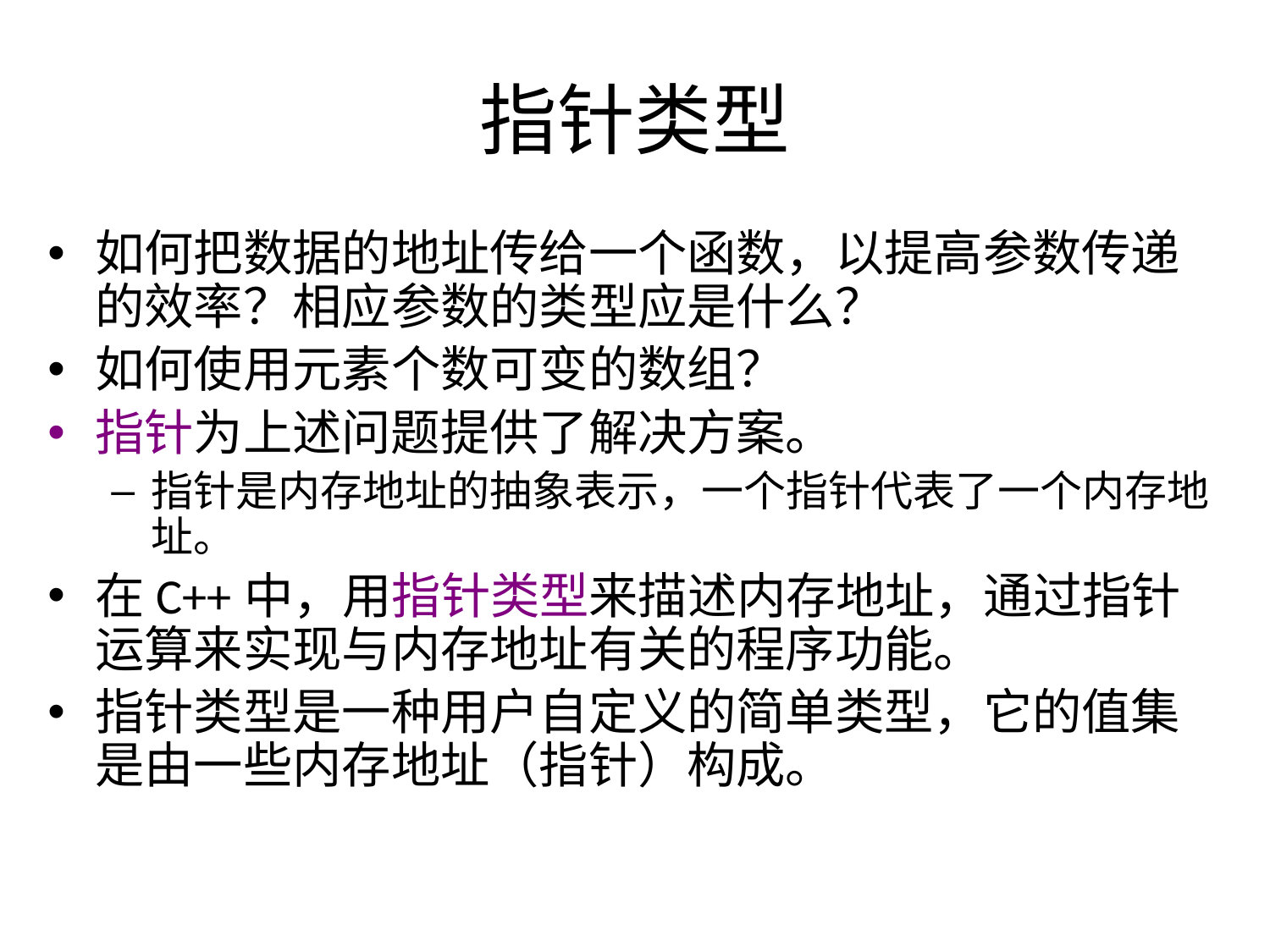

# 指针类型
如何把数据的地址传给一个函数，以提高参数传递的效率？相应参数的类型应是什么？
如何使用元素个数可变的数组？
指针为上述问题提供了解决方案。
指针是内存地址的抽象表示，一个指针代表了一个内存地址。
在C++中，用指针类型来描述内存地址，通过指针运算来实现与内存地址有关的程序功能。
指针类型是一种用户自定义的简单类型，它的值集是由一些内存地址（指针）构成。